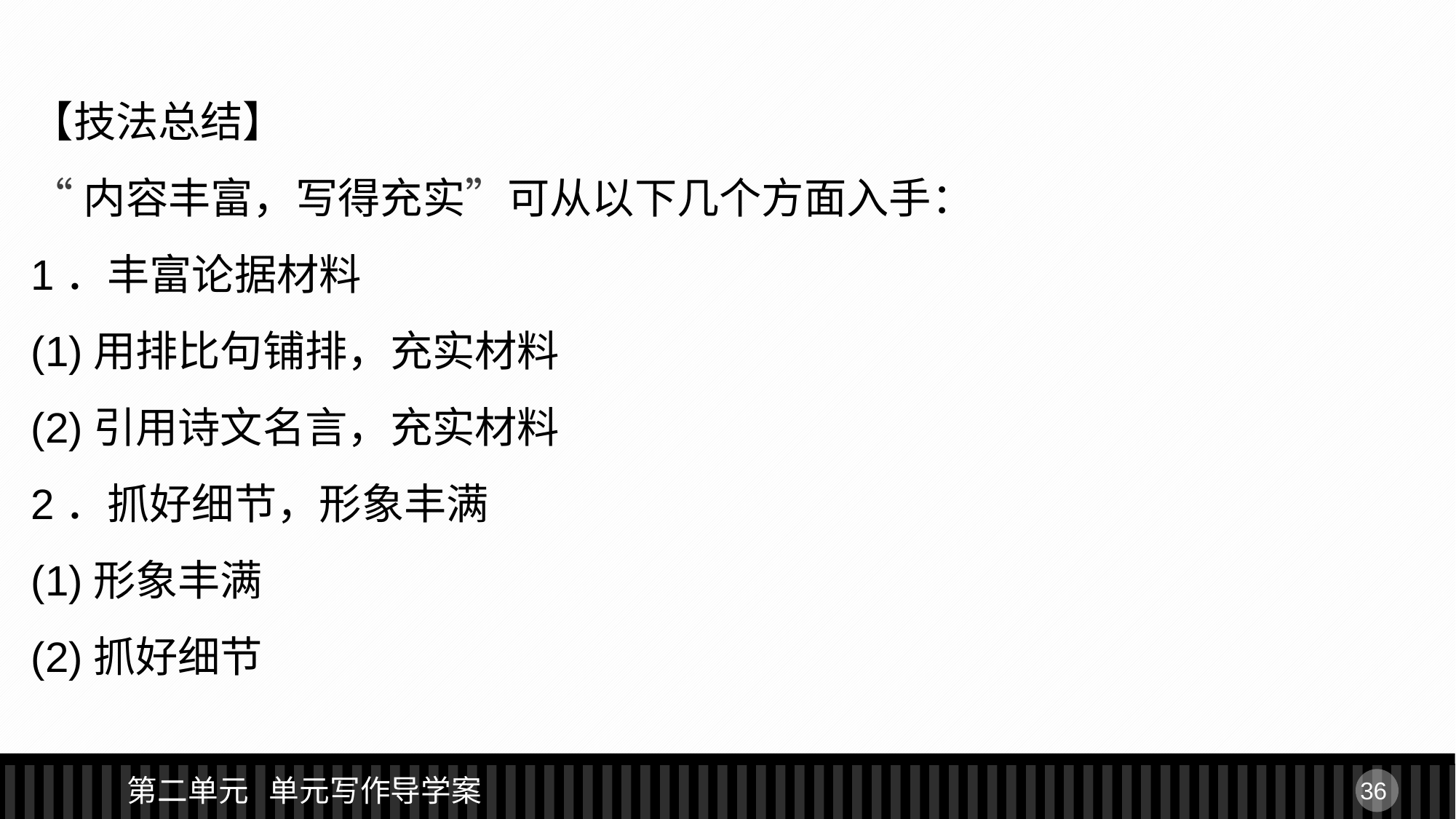

【技法总结】
“内容丰富，写得充实”可从以下几个方面入手：
1．丰富论据材料
(1)用排比句铺排，充实材料
(2)引用诗文名言，充实材料
2．抓好细节，形象丰满
(1)形象丰满
(2)抓好细节